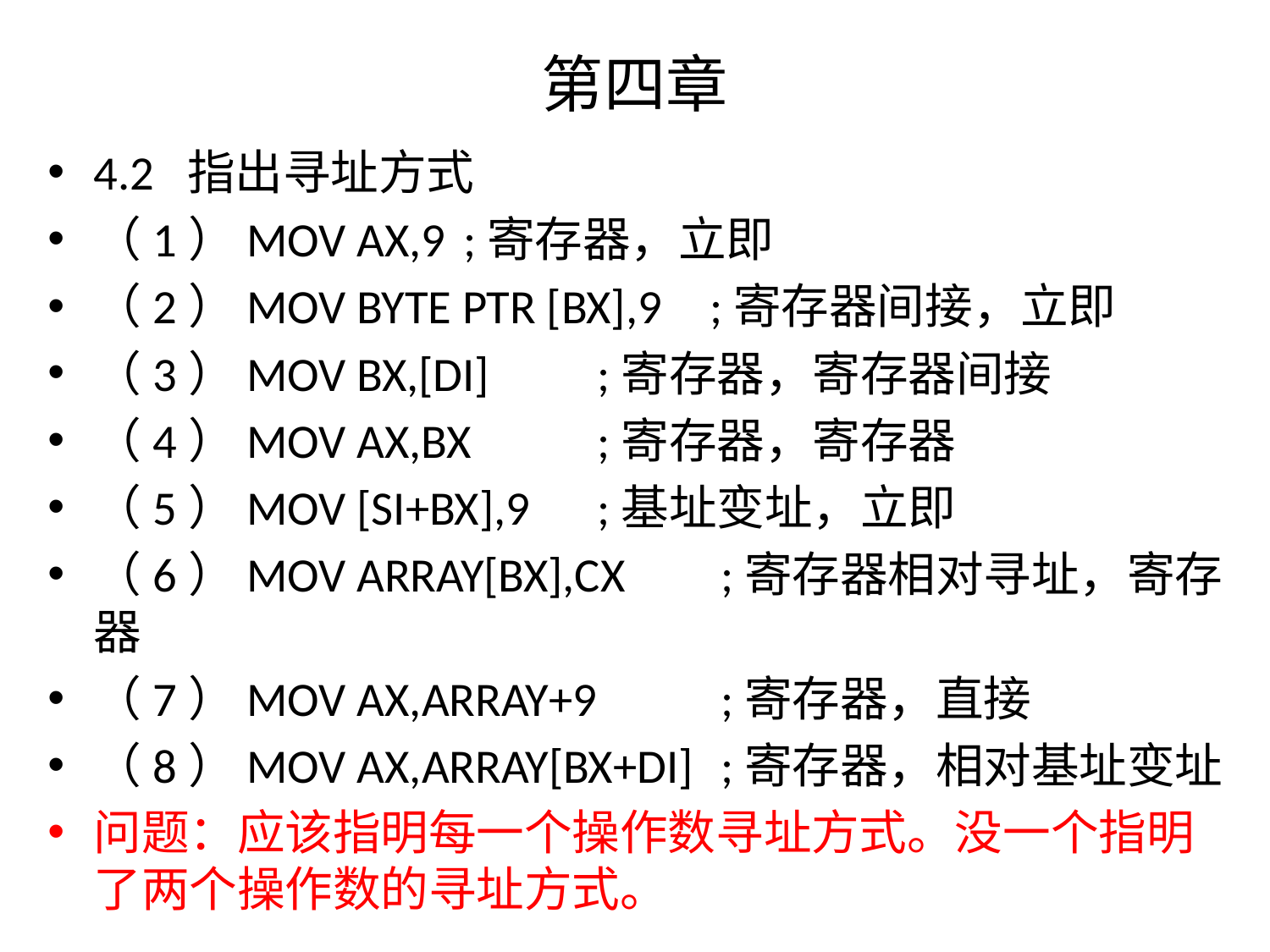

# 第四章
4.2  指出寻址方式
（1）MOV AX,9			;寄存器，立即
（2）MOV BYTE PTR [BX],9	;寄存器间接，立即
（3）MOV BX,[DI]		 ;寄存器，寄存器间接
（4）MOV AX,BX		 ;寄存器，寄存器
（5）MOV [SI+BX],9		 ;基址变址，立即
（6）MOV ARRAY[BX],CX	 ;寄存器相对寻址，寄存器
（7）MOV AX,ARRAY+9	 ;寄存器，直接
（8）MOV AX,ARRAY[BX+DI]	 ;寄存器，相对基址变址
问题：应该指明每一个操作数寻址方式。没一个指明了两个操作数的寻址方式。